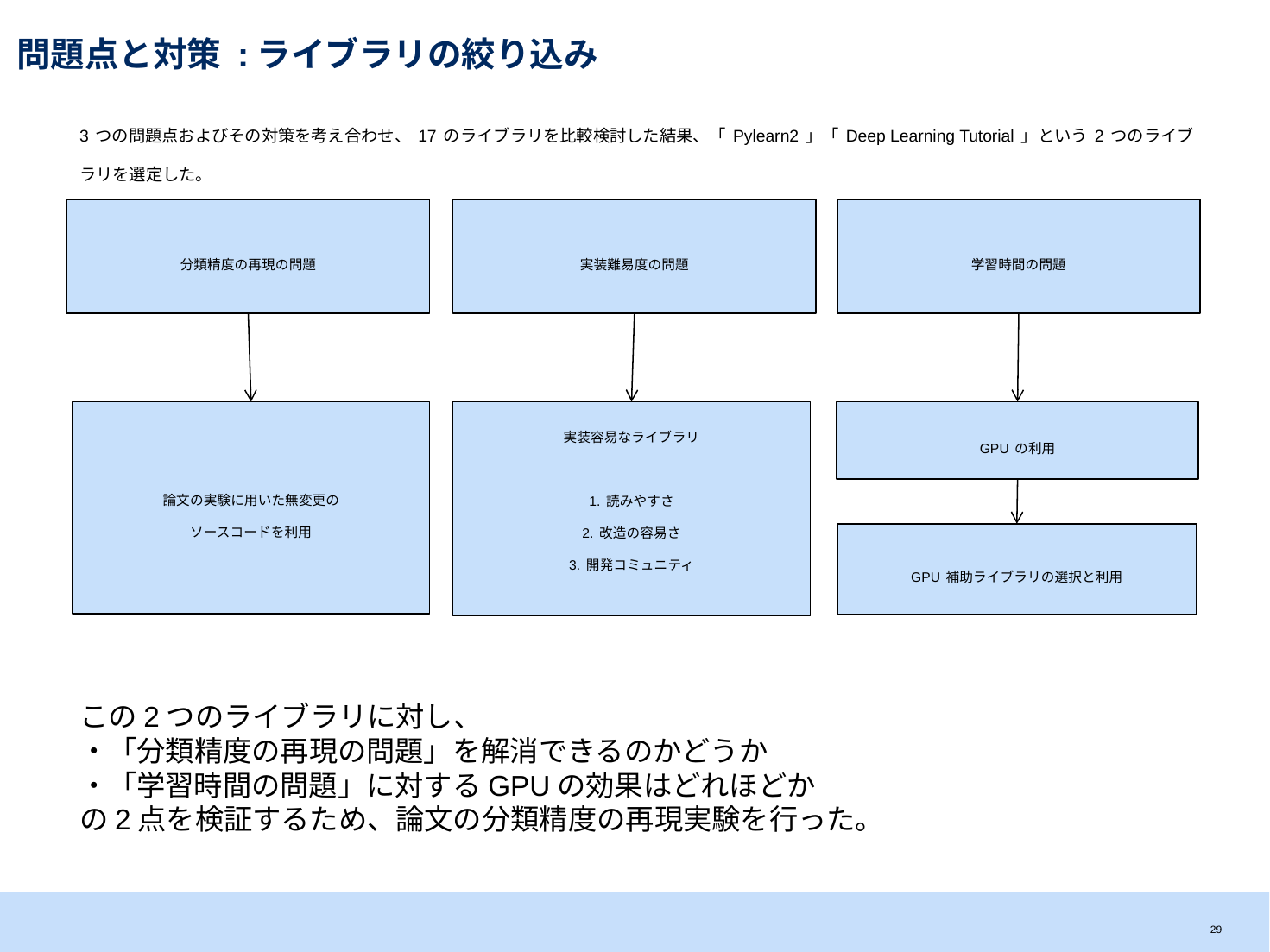

# 問題点と対策 :ライブラリの絞り込み
3つの問題点およびその対策を考え合わせ、17のライブラリを比較検討した結果、「Pylearn2」「Deep Learning Tutorial」という2つのライブラリを選定した。
実装難易度の問題
学習時間の問題
分類精度の再現の問題
論文の実験に用いた無変更の
ソースコードを利用
実装容易なライブラリ

1.読みやすさ
2.改造の容易さ
3.開発コミュニティ

GPUの利用
GPU補助ライブラリの選択と利用
この2つのライブラリに対し、
・「分類精度の再現の問題」を解消できるのかどうか
・「学習時間の問題」に対するGPUの効果はどれほどか
の2点を検証するため、論文の分類精度の再現実験を行った。
29